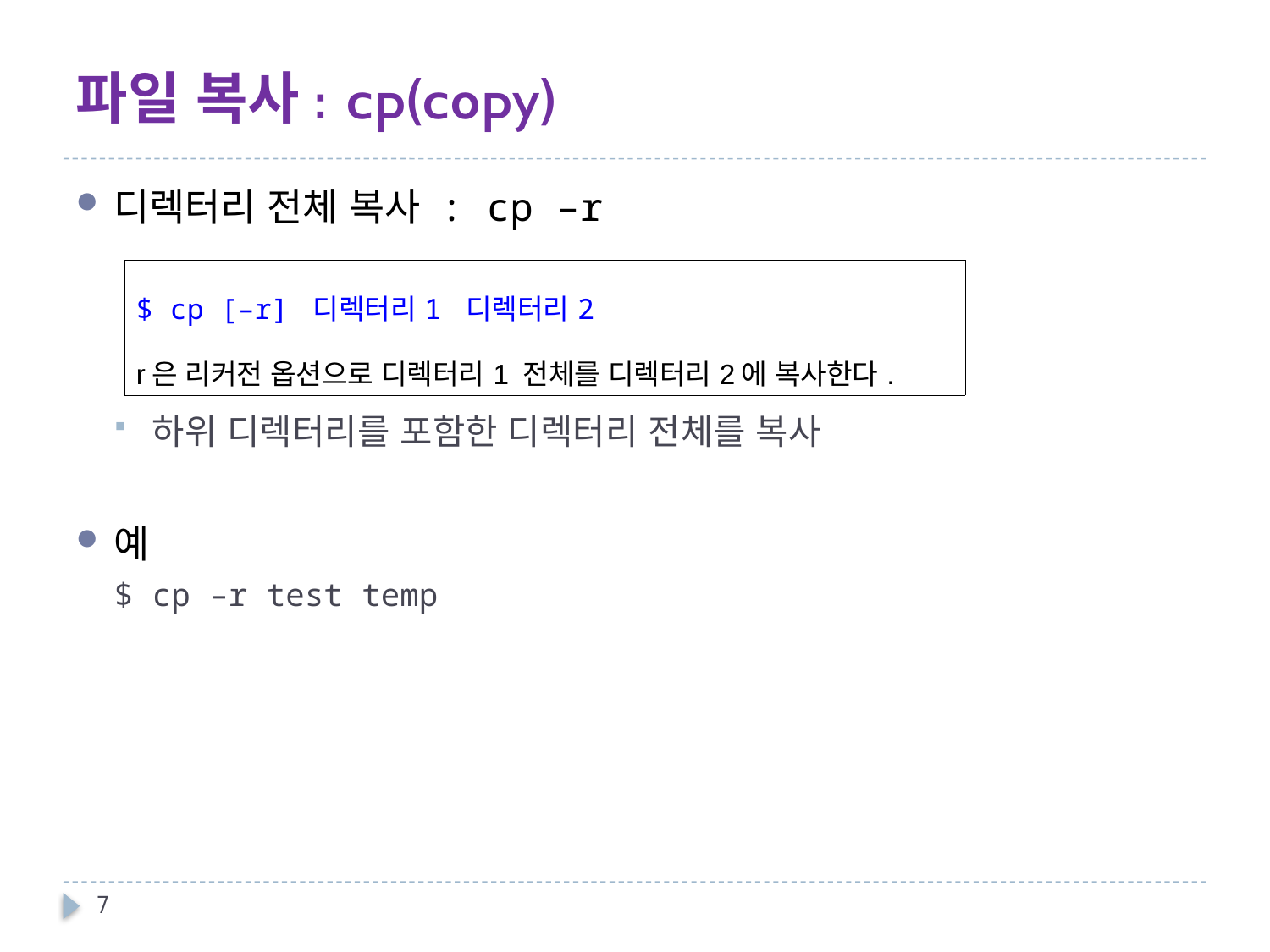

# 파일 복사: cp(copy)
디렉터리 전체 복사 : cp –r

하위 디렉터리를 포함한 디렉터리 전체를 복사

예
$ cp –r test temp

| $ cp [–r] 디렉터리1 디렉터리2 r은 리커전 옵션으로 디렉터리1 전체를 디렉터리2에 복사한다. |
| --- |
7